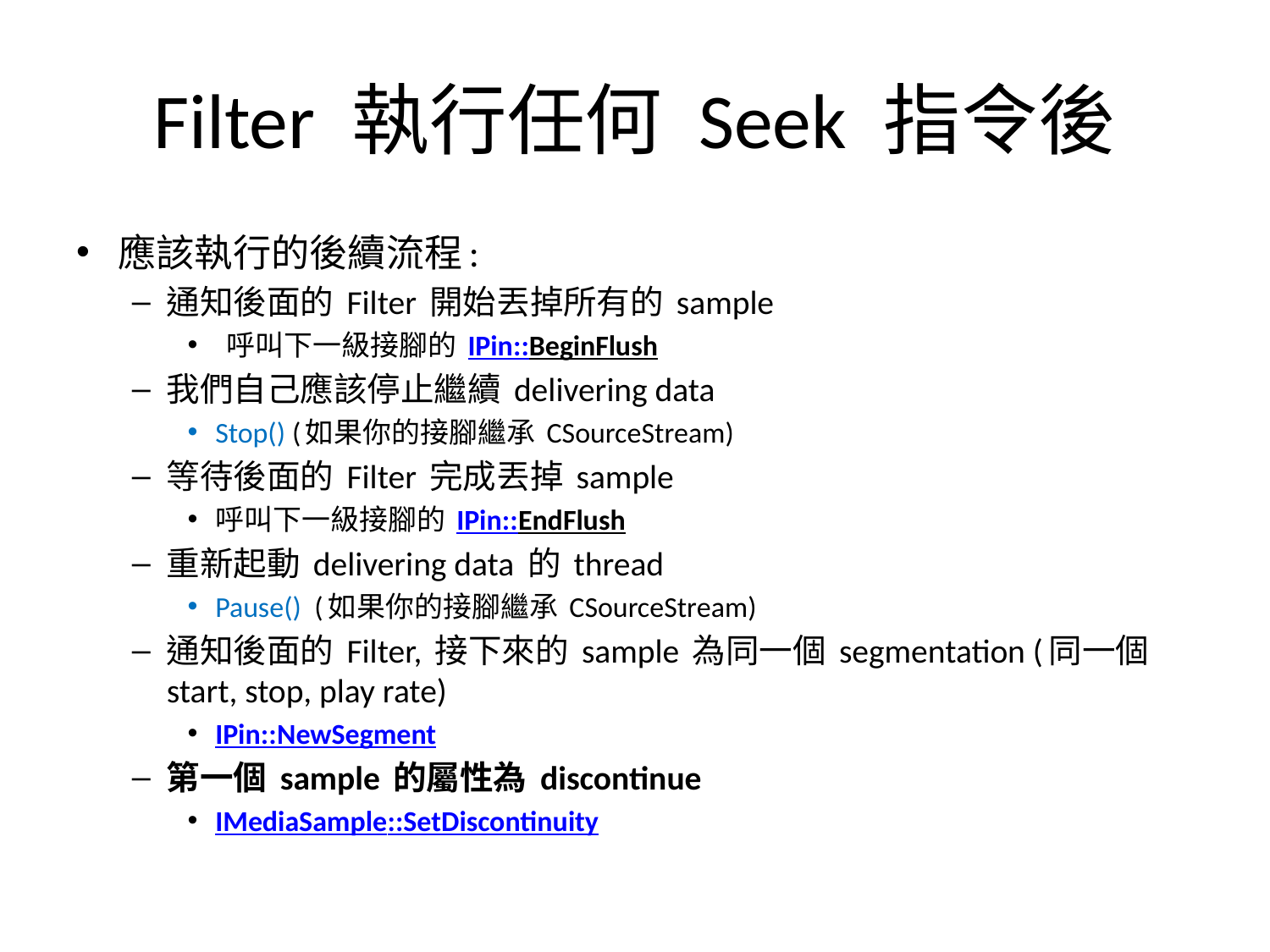

# Filter 執行任何 Seek 指令後
應該執行的後續流程:
通知後面的 Filter 開始丟掉所有的 sample
 呼叫下一級接腳的 IPin::BeginFlush
我們自己應該停止繼續 delivering data
Stop() (如果你的接腳繼承 CSourceStream)
等待後面的 Filter 完成丟掉 sample
呼叫下一級接腳的 IPin::EndFlush
重新起動 delivering data 的 thread
Pause()  (如果你的接腳繼承 CSourceStream)
通知後面的 Filter, 接下來的 sample 為同一個 segmentation (同一個 start, stop, play rate)
IPin::NewSegment
第一個 sample 的屬性為 discontinue
IMediaSample::SetDiscontinuity